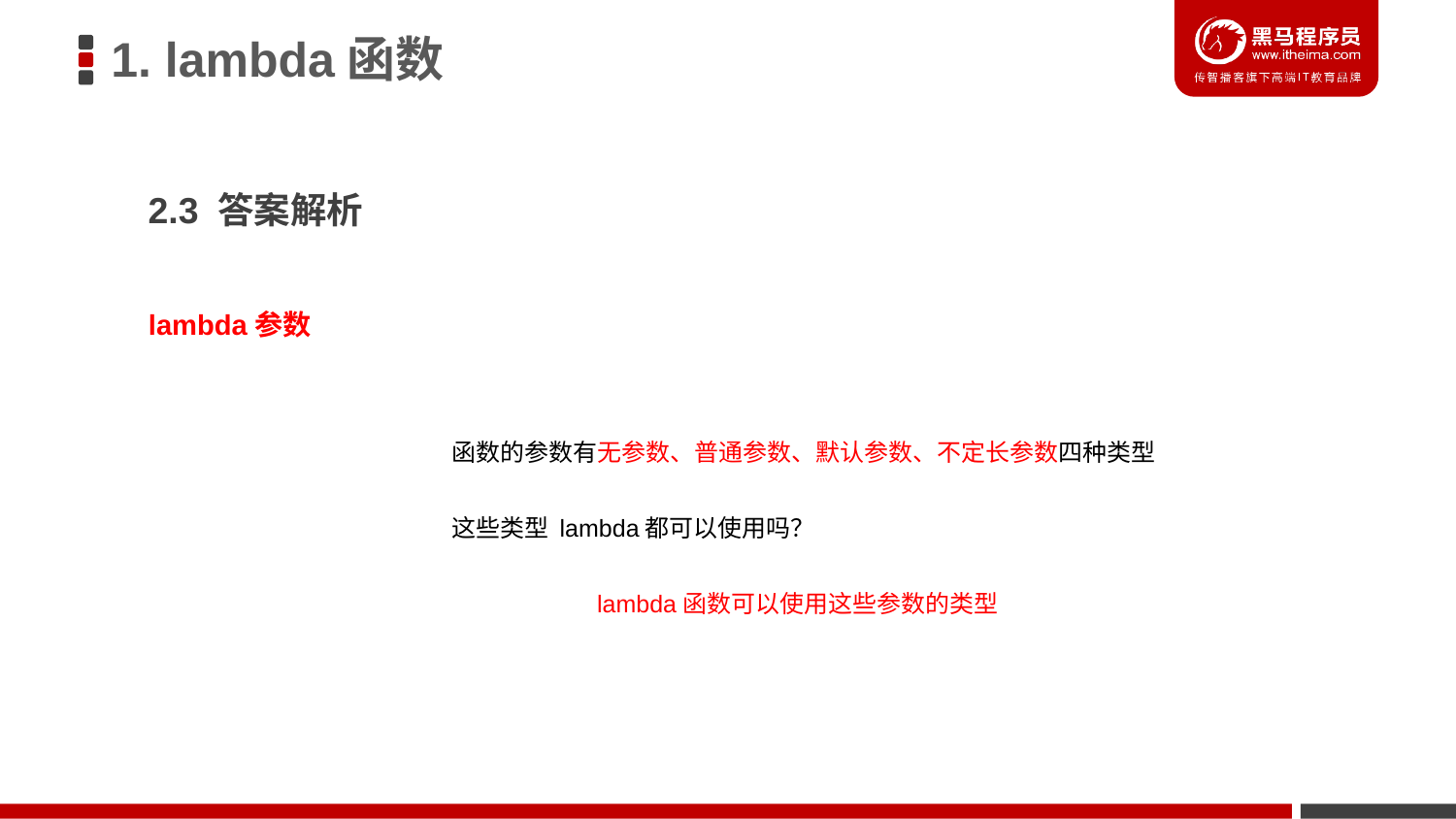

1. lambda函数
2.3 答案解析
lambda参数
	函数的参数有无参数、普通参数、默认参数、不定长参数四种类型

	这些类型 lambda都可以使用吗？

		lambda函数可以使用这些参数的类型